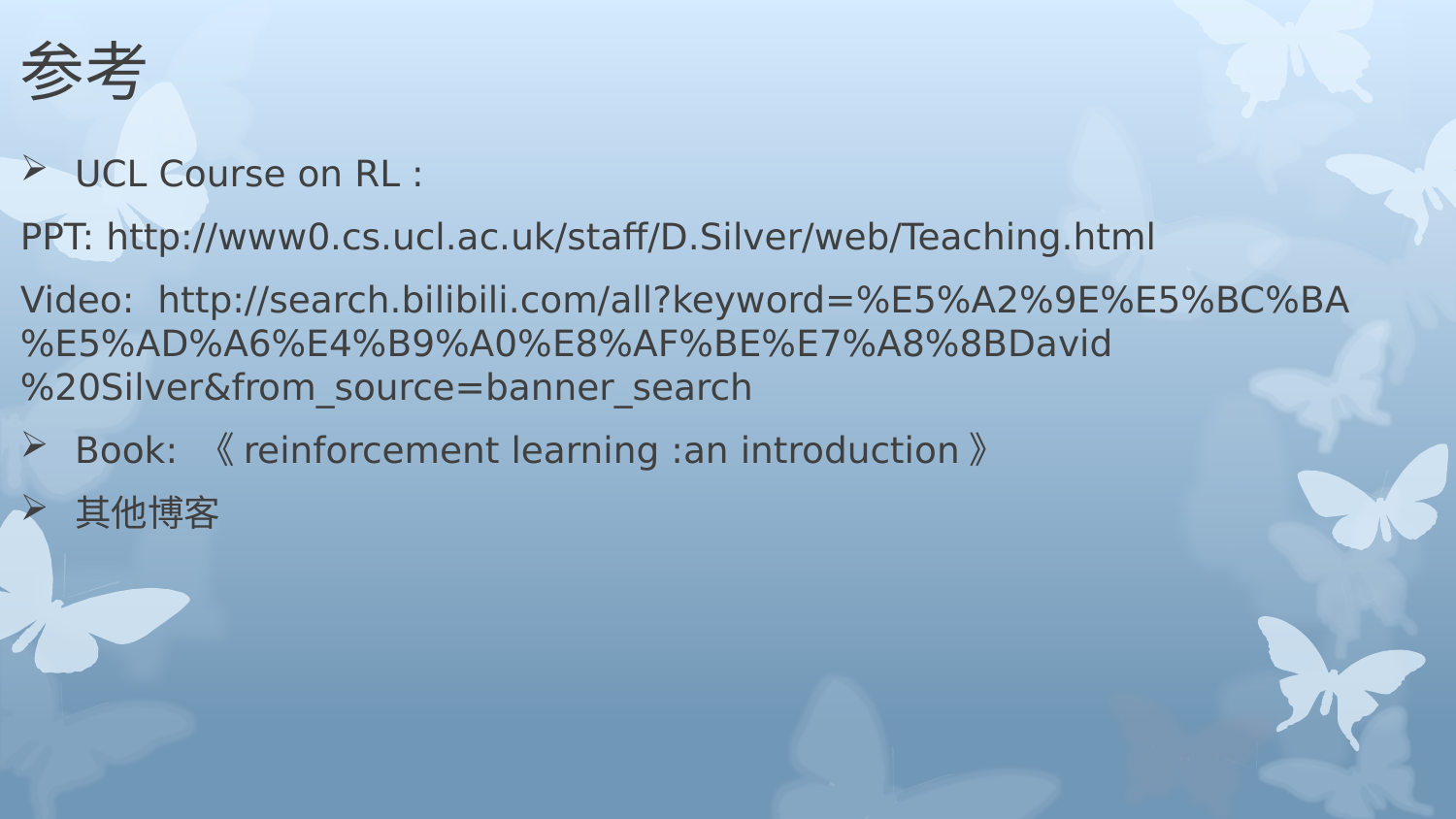

# 参考
UCL Course on RL :
PPT: http://www0.cs.ucl.ac.uk/staff/D.Silver/web/Teaching.html
Video:  http://search.bilibili.com/all?keyword=%E5%A2%9E%E5%BC%BA%E5%AD%A6%E4%B9%A0%E8%AF%BE%E7%A8%8BDavid%20Silver&from_source=banner_search
Book: 《reinforcement learning :an introduction》
其他博客